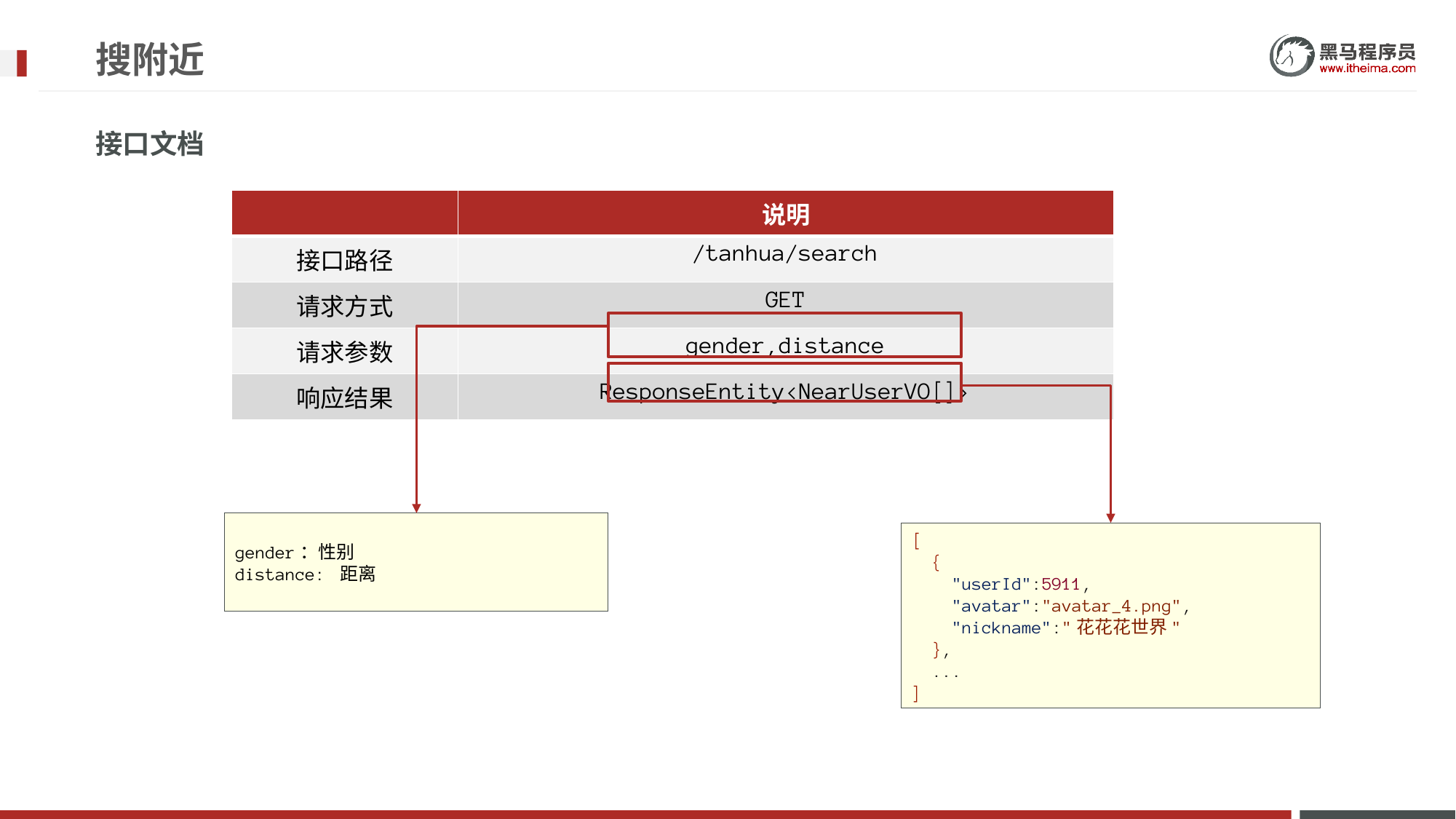

# 搜附近
接口文档
|  | 说明 |
| --- | --- |
| 接口路径 | /tanhua/search |
| 请求方式 | GET |
| 请求参数 | gender,distance |
| 响应结果 | ResponseEntity<NearUserVO[]> |

gender：性别
distance: 距离

[
  {
    "userId":5911,
    "avatar":"avatar_4.png",
    "nickname":"花花花世界"
  },
  ...
]